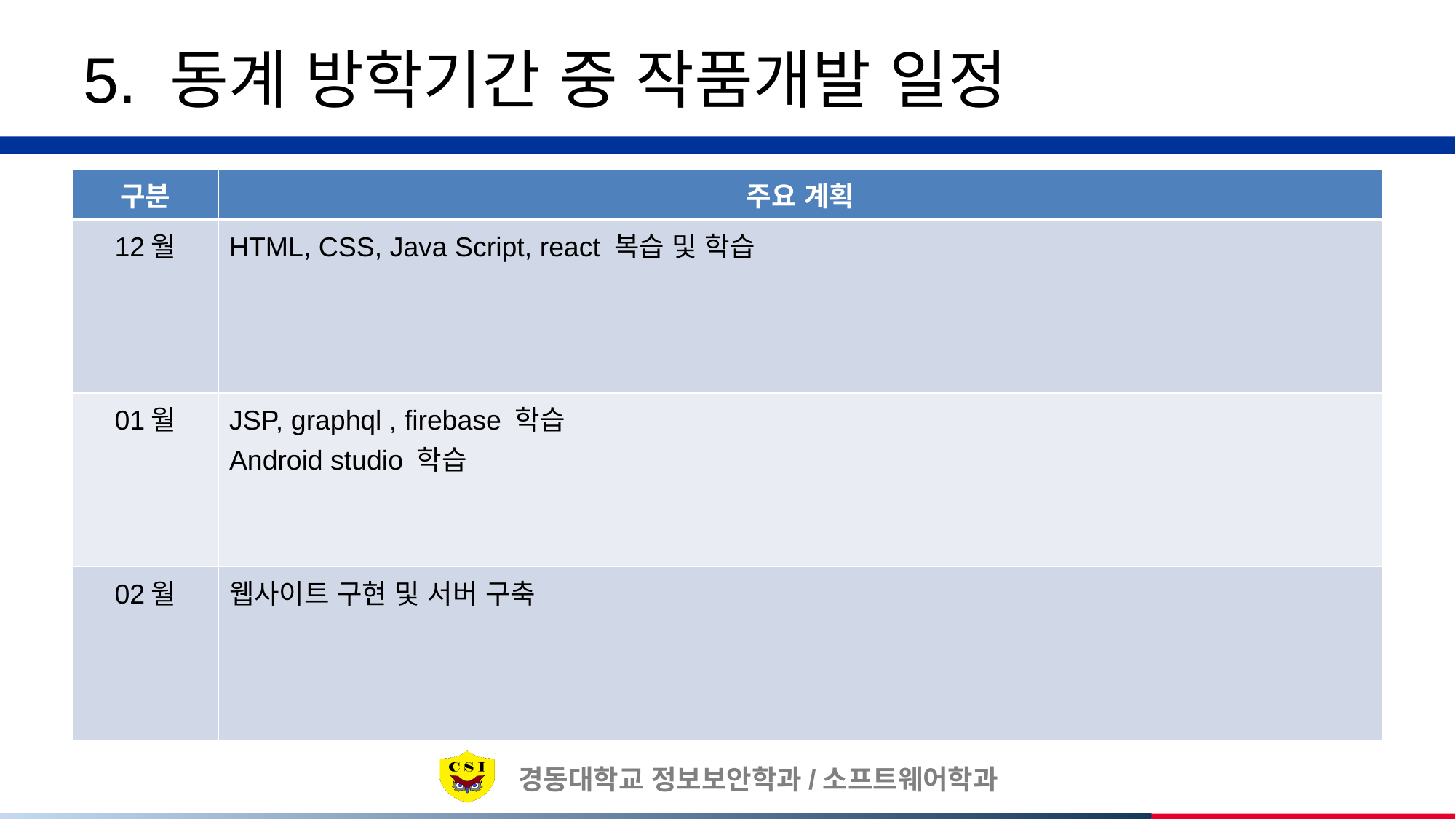

# 5. 동계 방학기간 중 작품개발 일정
| 구분 | 주요 계획 |
| --- | --- |
| 12월 | HTML, CSS, Java Script, react 복습 및 학습 |
| 01월 | JSP, graphql , firebase 학습 Android studio 학습 |
| 02월 | 웹사이트 구현 및 서버 구축 |